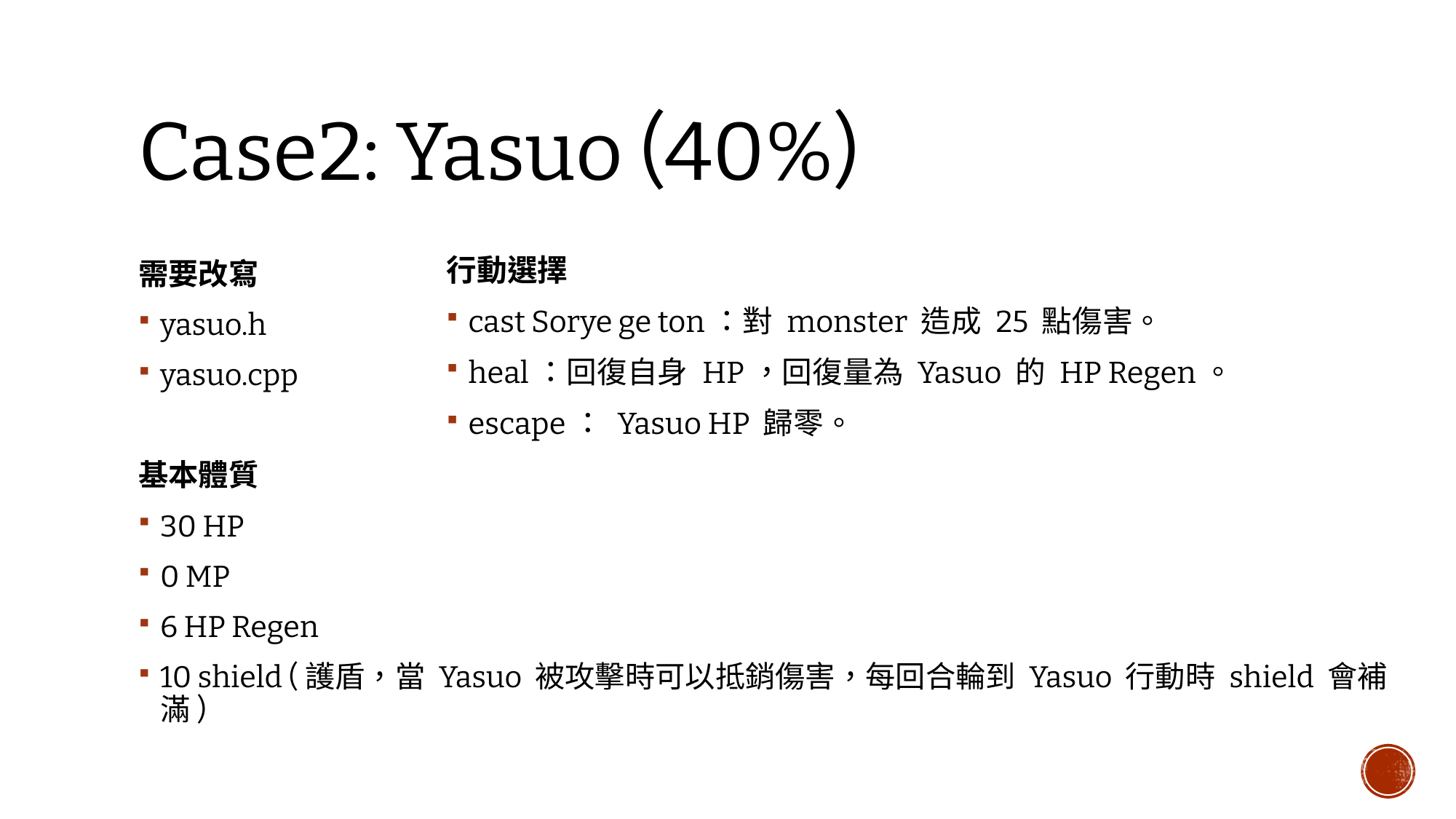

# Case2: Yasuo (40%)
行動選擇
cast Sorye ge ton：對 monster 造成 25 點傷害。
heal：回復自身 HP，回復量為 Yasuo 的 HP Regen。
escape： Yasuo HP 歸零。

需要改寫
yasuo.h
yasuo.cpp

基本體質
30 HP
0 MP
6 HP Regen
10 shield (護盾，當 Yasuo 被攻擊時可以抵銷傷害，每回合輪到 Yasuo 行動時 shield 會補滿)